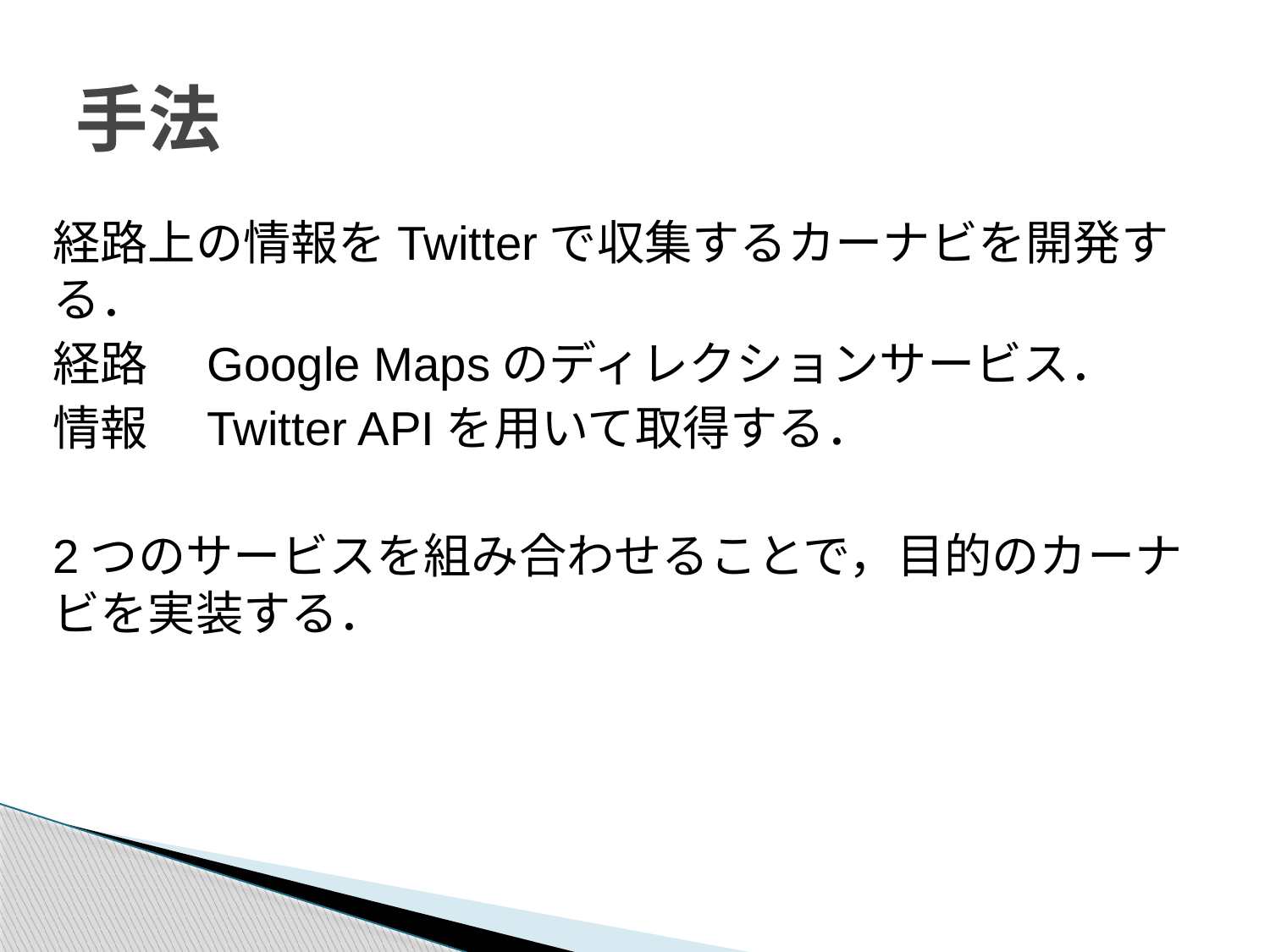

# 手法
経路上の情報をTwitterで収集するカーナビを開発する．
経路　Google Mapsのディレクションサービス．
情報　Twitter APIを用いて取得する．

2つのサービスを組み合わせることで，目的のカーナビを実装する．